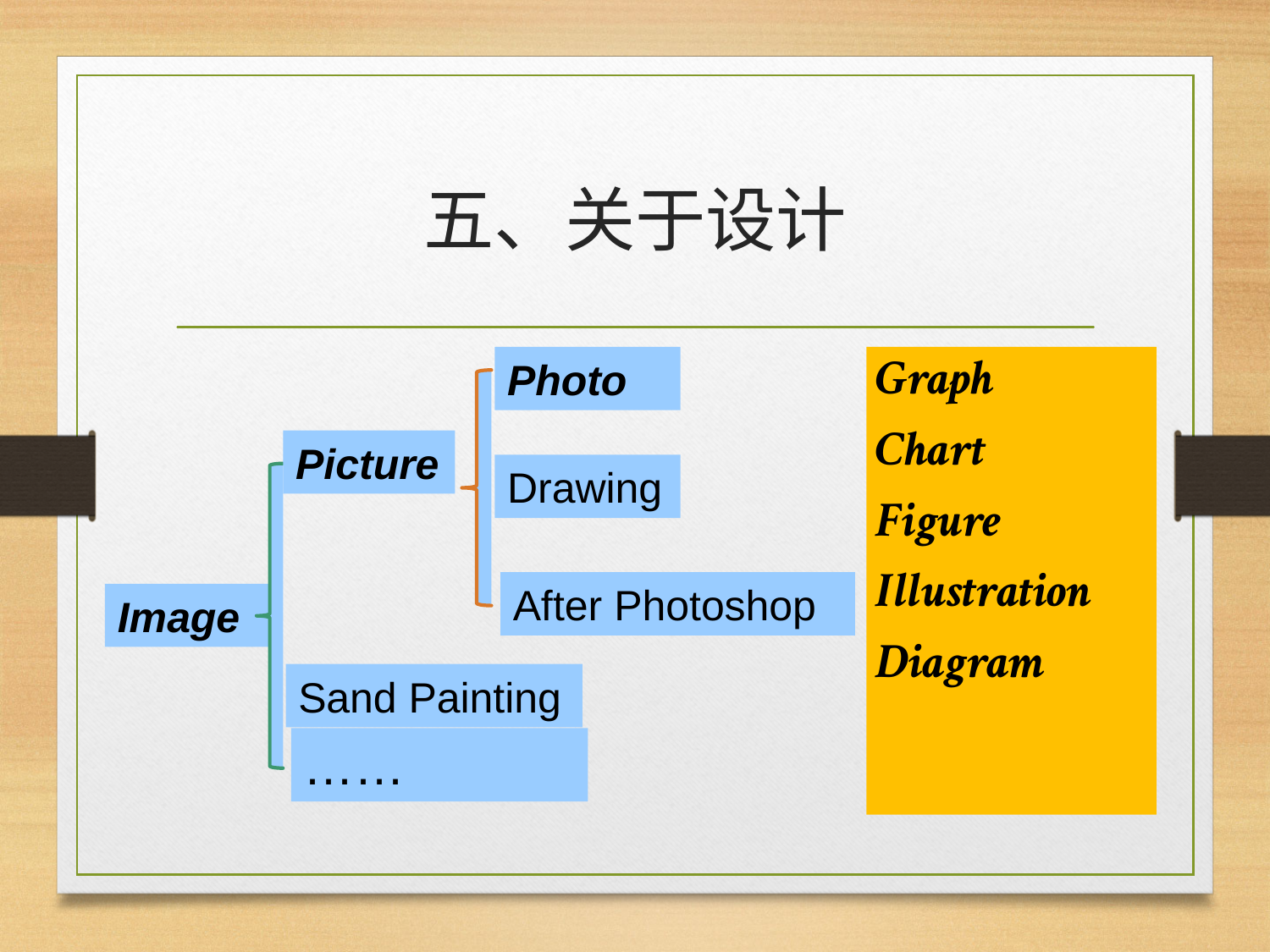

# 五、关于设计
Graph
Chart
Figure
Illustration
Diagram

Photo

Picture
Drawing

After Photoshop
Image
Sand Painting
……